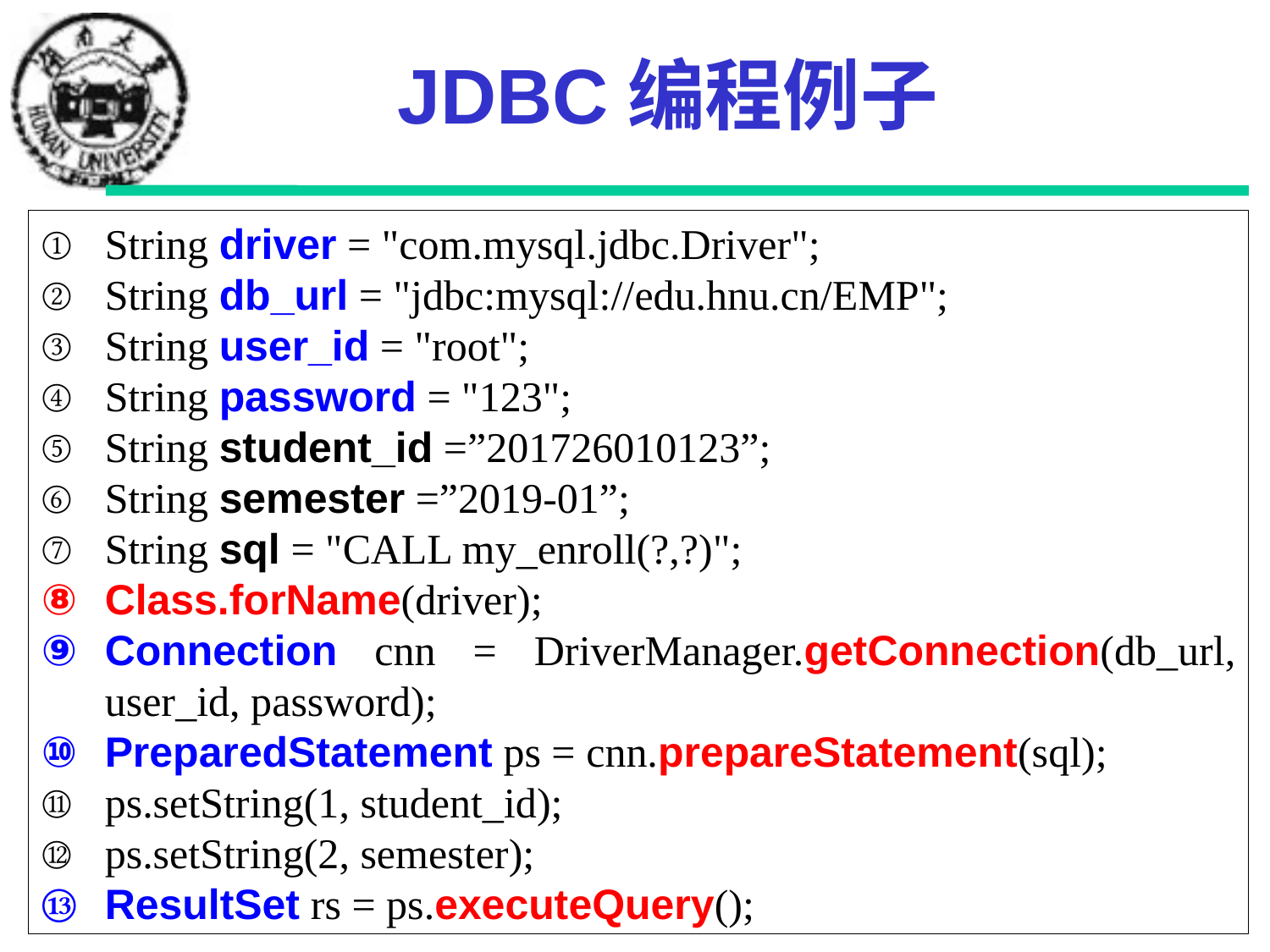

# JDBC编程例子
String driver = "com.mysql.jdbc.Driver";
String db_url = "jdbc:mysql://edu.hnu.cn/EMP";
String user_id = "root";
String password = "123";
String student_id =”201726010123”;
String semester =”2019-01”;
String sql = "CALL my_enroll(?,?)";
Class.forName(driver);
Connection cnn = DriverManager.getConnection(db_url, user_id, password);
PreparedStatement ps = cnn.prepareStatement(sql);
ps.setString(1, student_id);
ps.setString(2, semester);
ResultSet rs = ps.executeQuery();
12